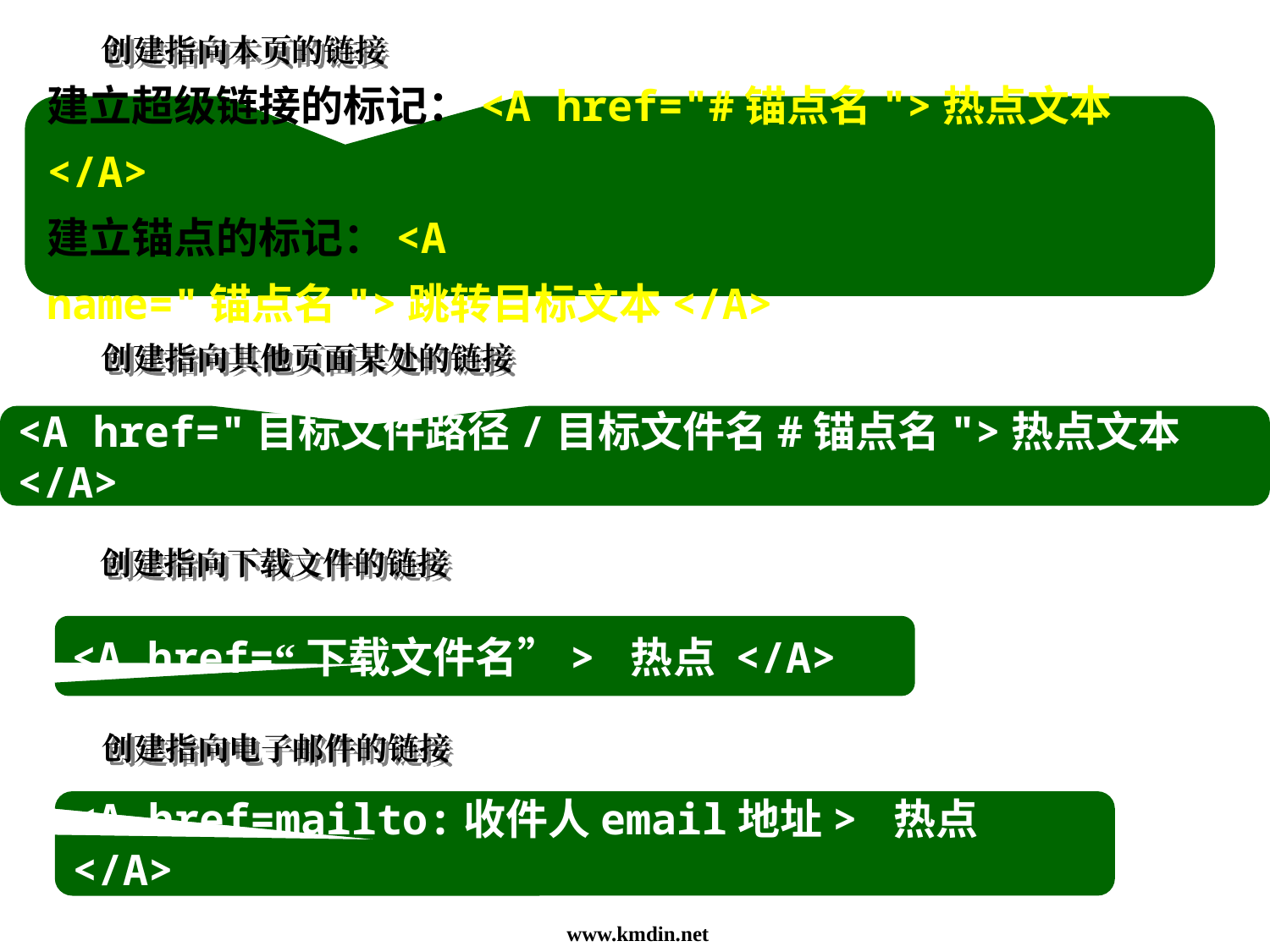

37
创建指向本页的链接
建立超级链接的标记：<A href="#锚点名">热点文本</A>
建立锚点的标记：<A name="锚点名">跳转目标文本</A>
创建指向其他页面某处的链接
<A href="目标文件路径/目标文件名#锚点名">热点文本</A>
创建指向下载文件的链接
<A href=“下载文件名”> 热点 </A>
创建指向电子邮件的链接
<A href=mailto:收件人email地址> 热点 </A>